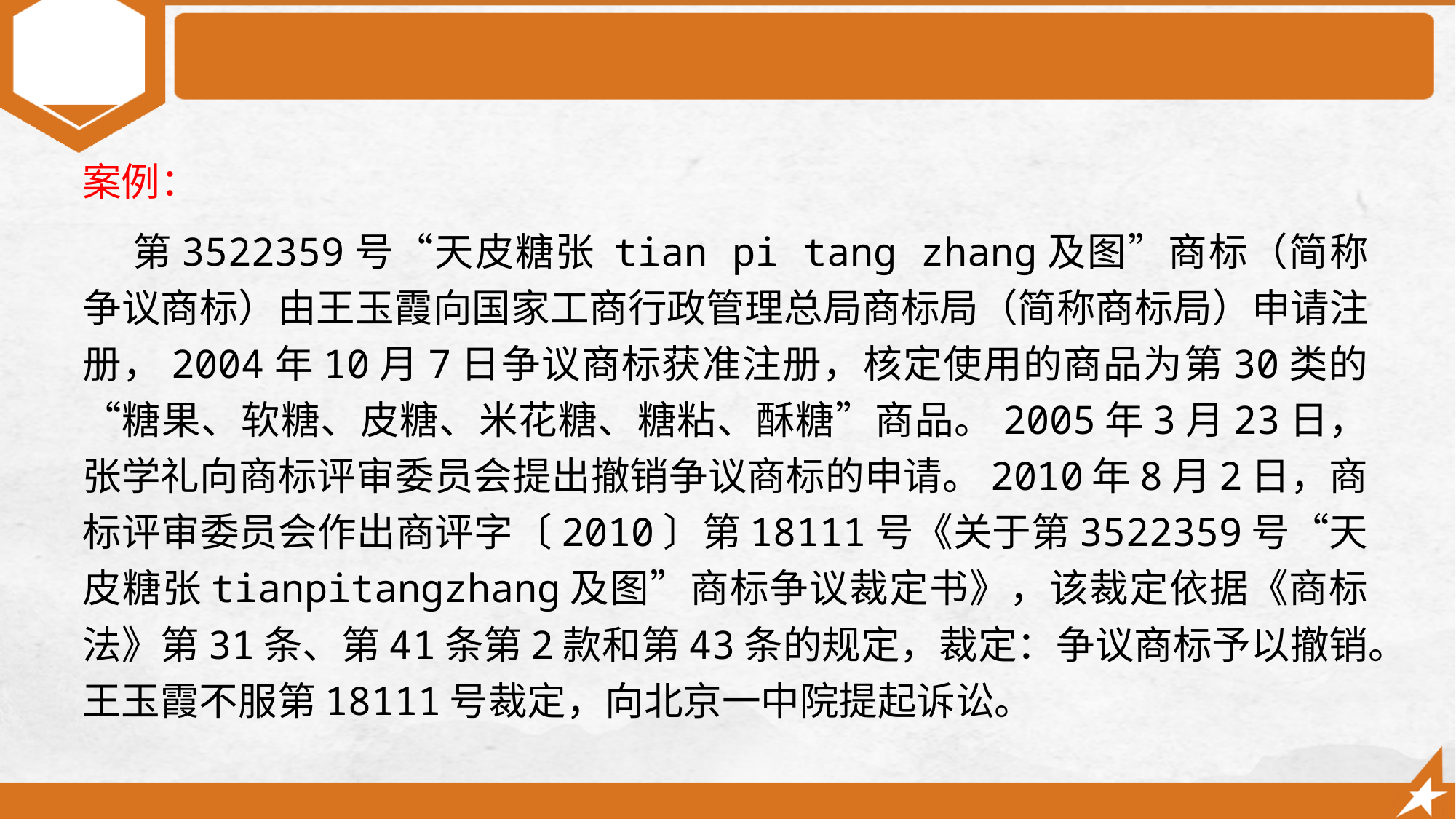

案例：
    第3522359号“天皮糖张 tian pi tang zhang及图”商标（简称争议商标）由王玉霞向国家工商行政管理总局商标局（简称商标局）申请注册，2004年10月7日争议商标获准注册，核定使用的商品为第30类的“糖果、软糖、皮糖、米花糖、糖粘、酥糖”商品。2005年3月23日，张学礼向商标评审委员会提出撤销争议商标的申请。2010年8月2日，商标评审委员会作出商评字〔2010〕第18111号《关于第3522359号“天皮糖张tianpitangzhang及图”商标争议裁定书》，该裁定依据《商标法》第31条、第41条第2款和第43条的规定，裁定：争议商标予以撤销。王玉霞不服第18111号裁定，向北京一中院提起诉讼。